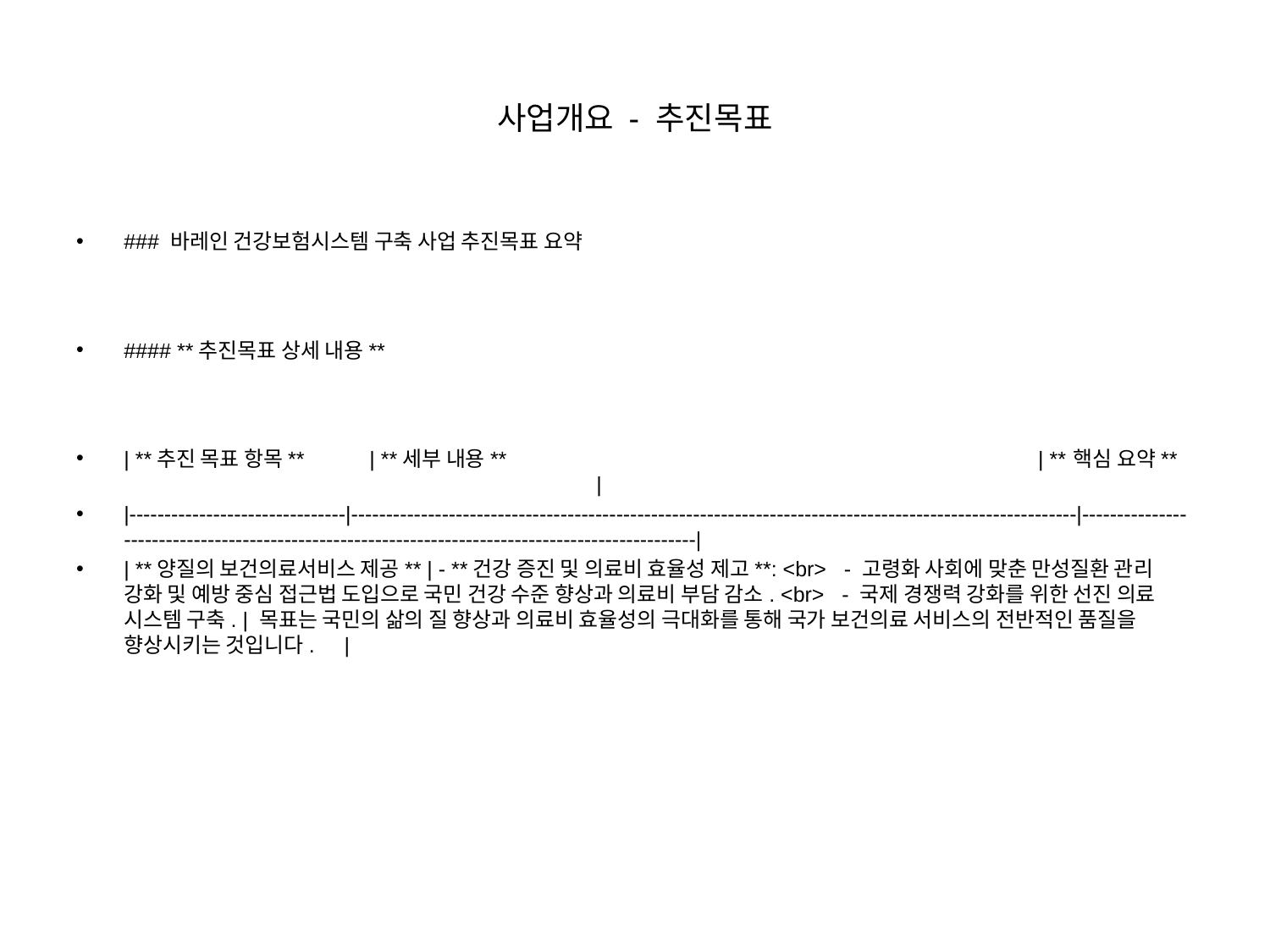

# 사업개요 - 추진목표
### 바레인 건강보험시스템 구축 사업 추진목표 요약

#### **추진목표 상세 내용**

| **추진 목표 항목**           | **세부 내용**                                                                                          | **핵심 요약**                                                                                   |
|-------------------------------|--------------------------------------------------------------------------------------------------------|-------------------------------------------------------------------------------------------------|
| **양질의 보건의료서비스 제공** | - **건강 증진 및 의료비 효율성 제고**: <br>   - 고령화 사회에 맞춘 만성질환 관리 강화 및 예방 중심 접근법 도입으로 국민 건강 수준 향상과 의료비 부담 감소. <br>   - 국제 경쟁력 강화를 위한 선진 의료 시스템 구축. | 목표는 국민의 삶의 질 향상과 의료비 효율성의 극대화를 통해 국가 보건의료 서비스의 전반적인 품질을 향상시키는 것입니다.     |